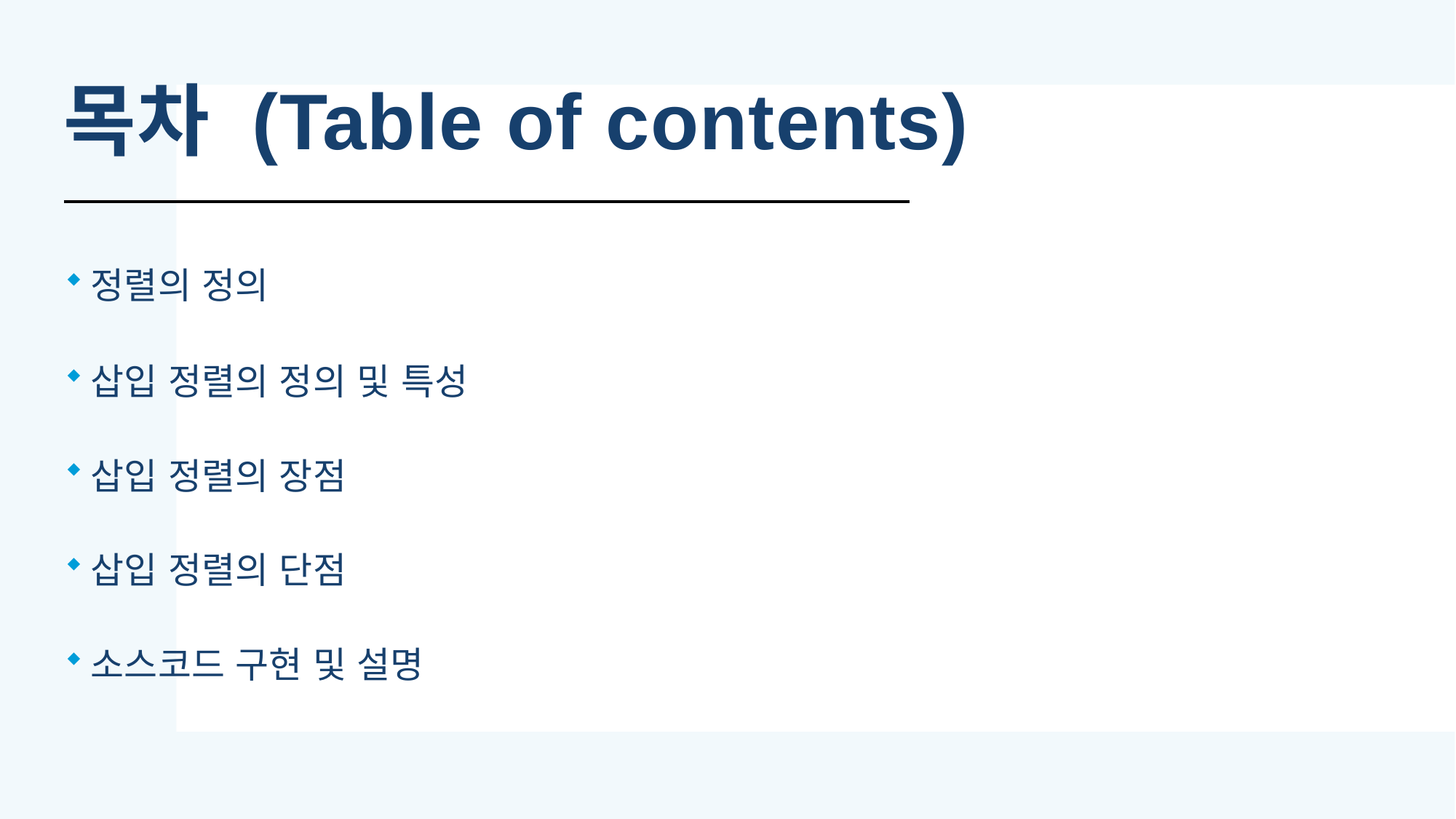

# 목차 (Table of contents)
정렬의 정의

삽입 정렬의 정의 및 특성

삽입 정렬의 장점

삽입 정렬의 단점

소스코드 구현 및 설명